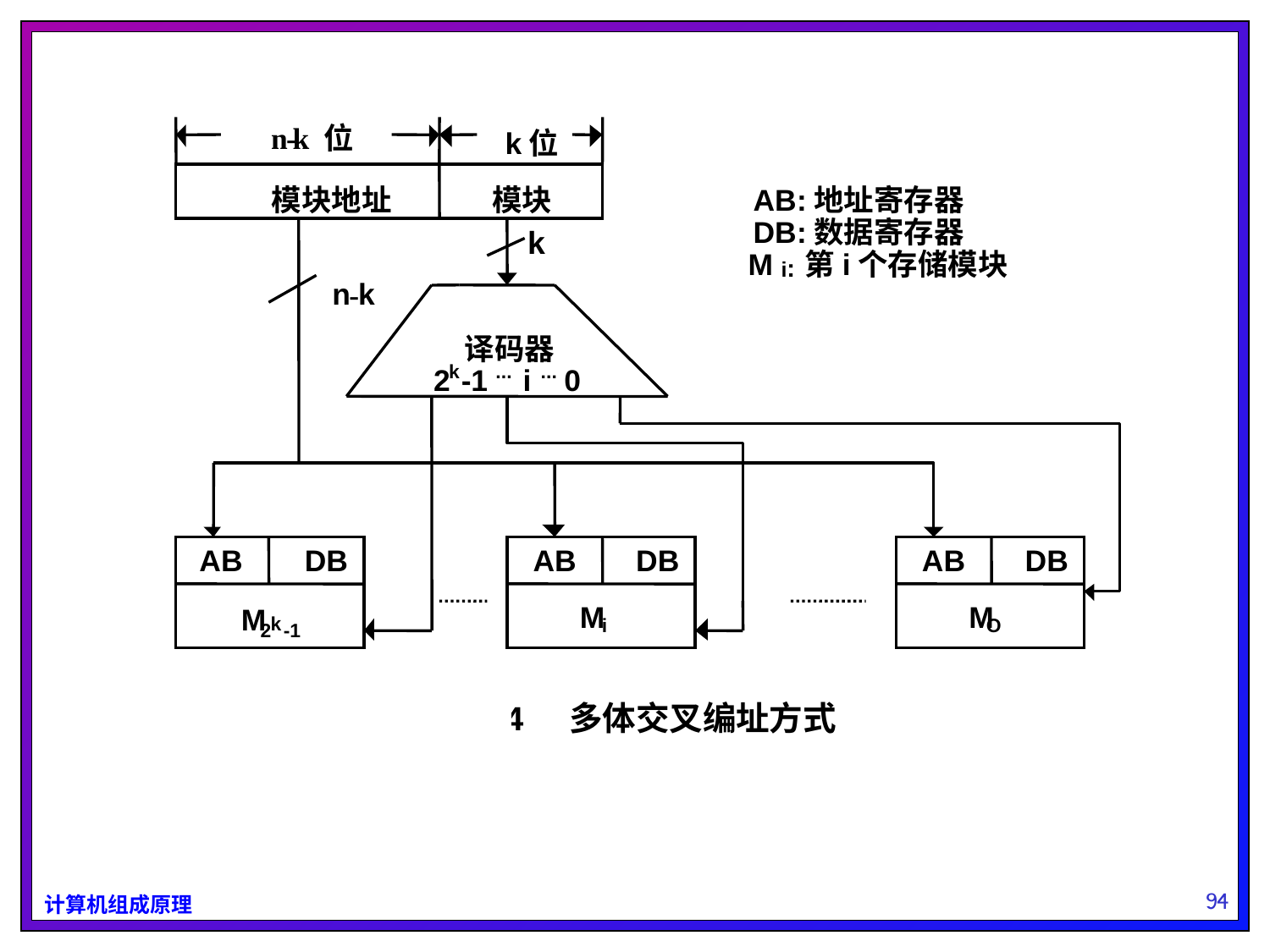

n
-
k 位

k位

模块地址
模块
AB:地址寄存器
DB:数据寄存器

k

   M
第i个存储模块
i:

n
k
-

译码器
k
...
...
2
-1
i
0

AB
DB
AB
DB
AB
DB

M
M
M

k
i
O
2
-1

图 3-24    多体交叉编址方式